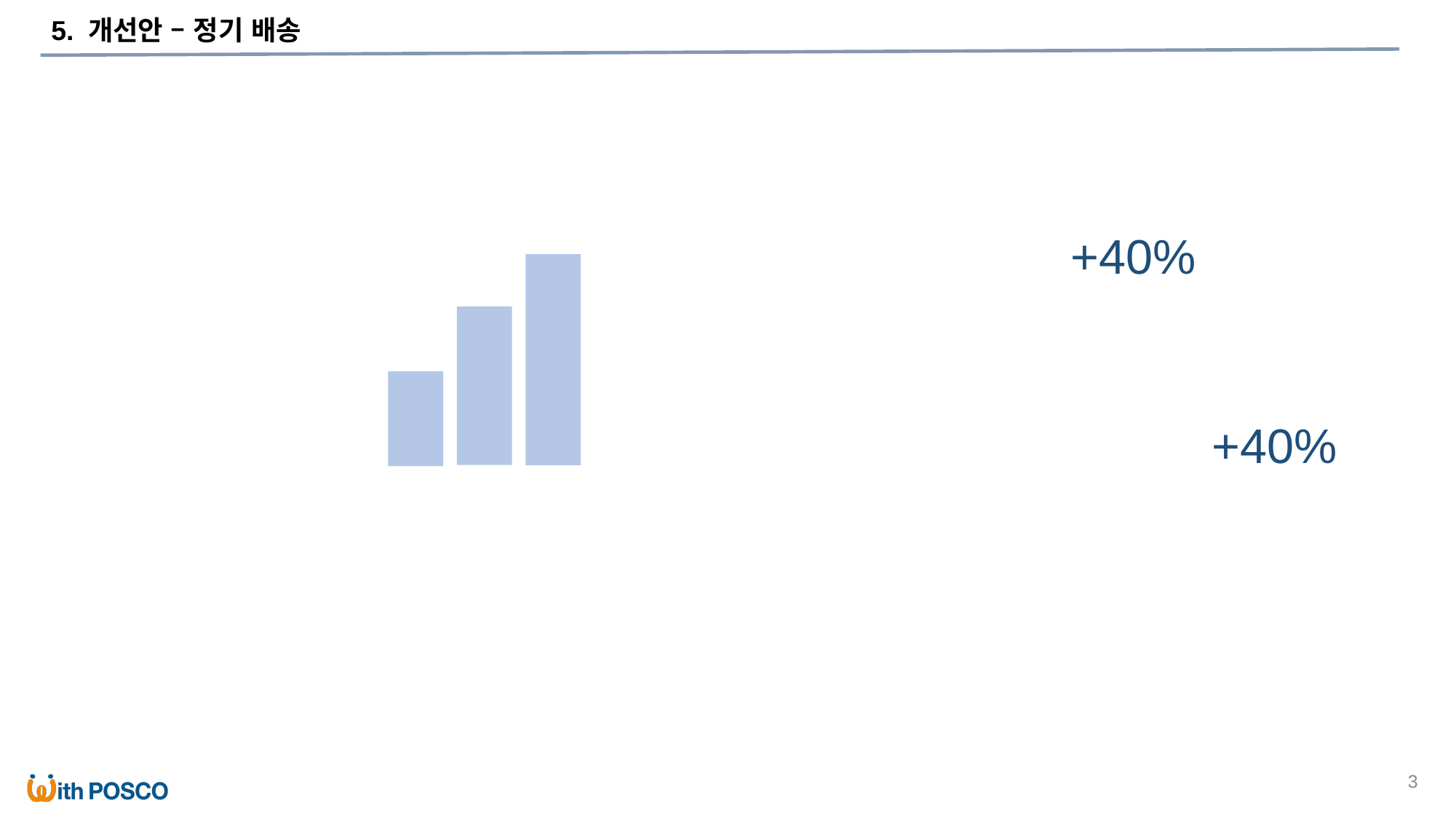

5. 개선안 – 정기 배송

+40%

+40%
3